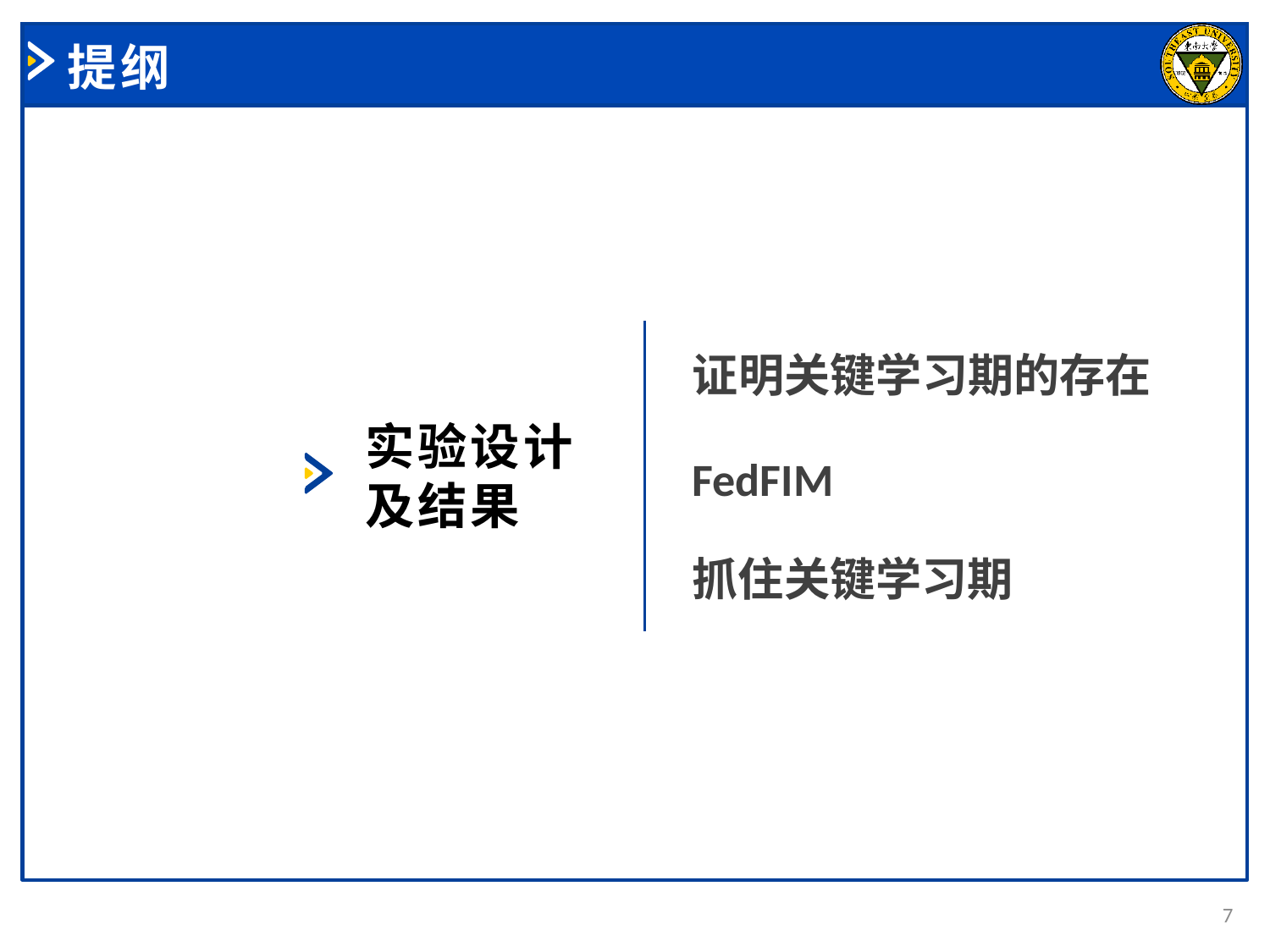

# 提纲

实验设计及结果

证明关键学习期的存在
FedFIM
抓住关键学习期
7